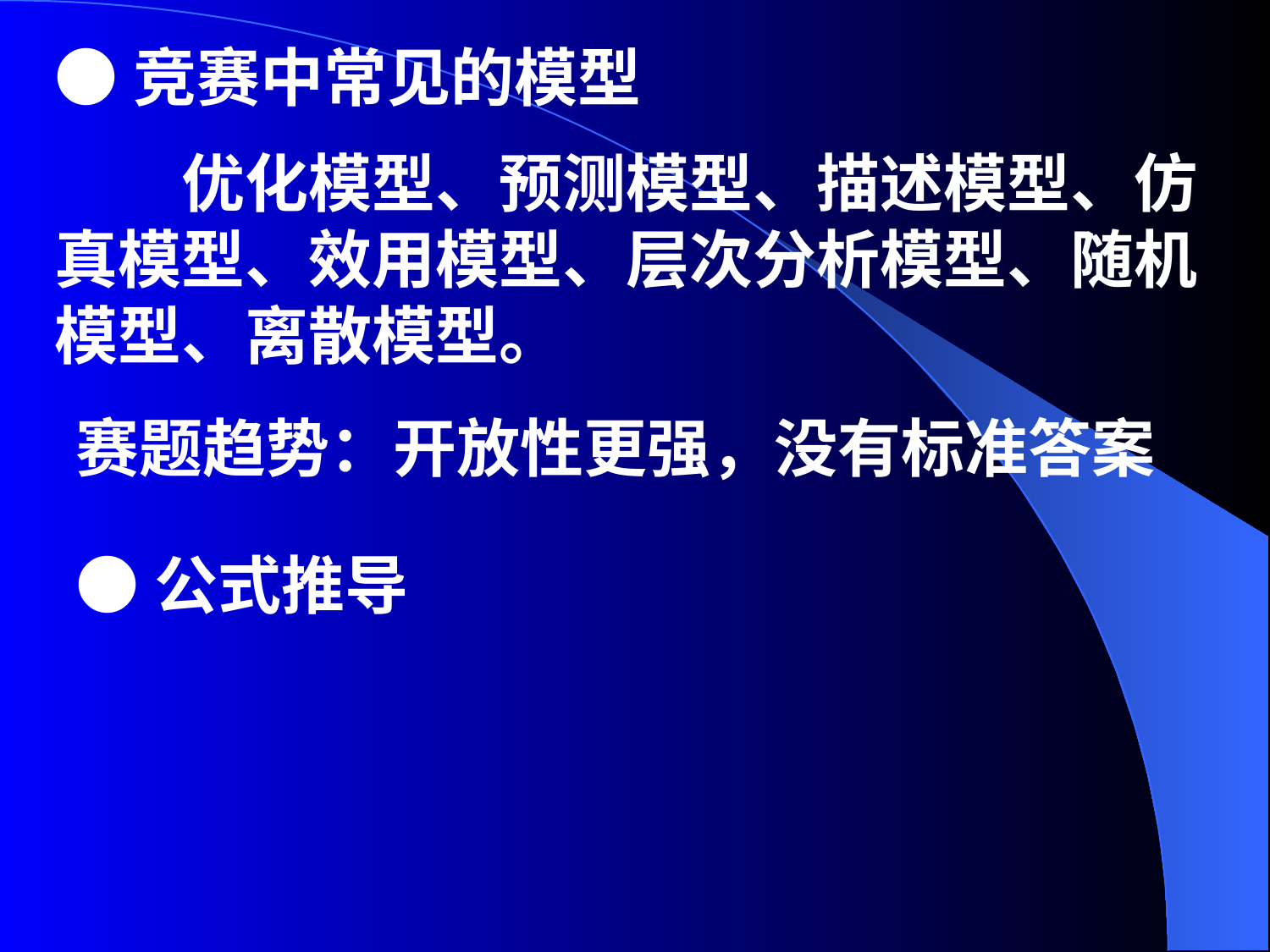

●竞赛中常见的模型
　　优化模型、预测模型、描述模型、仿真模型、效用模型、层次分析模型、随机模型、离散模型。
赛题趋势：开放性更强，没有标准答案
●公式推导